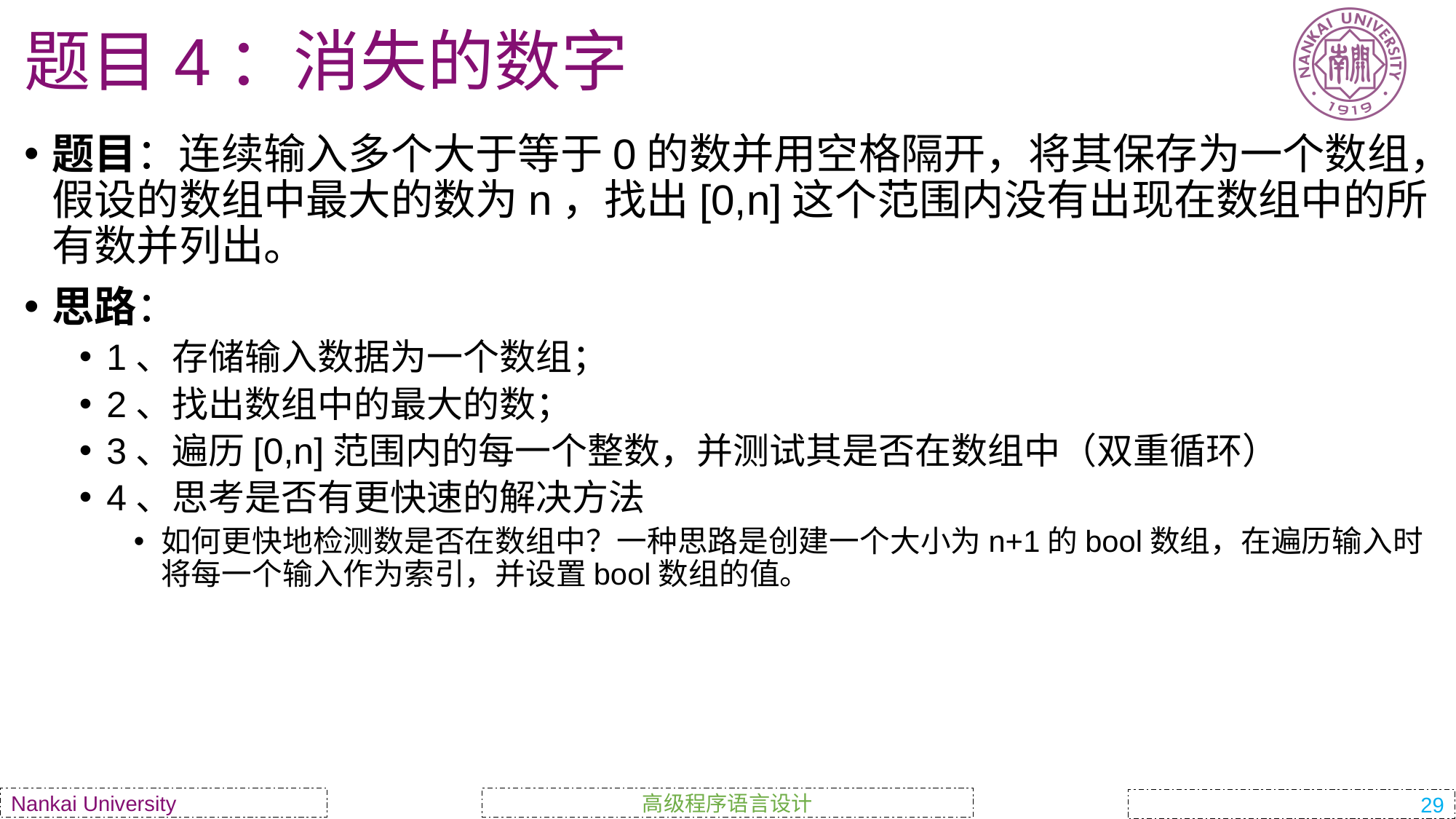

# 题目4：消失的数字
题目：连续输入多个大于等于0的数并用空格隔开，将其保存为一个数组，假设的数组中最大的数为n，找出[0,n]这个范围内没有出现在数组中的所有数并列出。
思路：
1、存储输入数据为一个数组；
2、找出数组中的最大的数；
3、遍历[0,n]范围内的每一个整数，并测试其是否在数组中（双重循环）
4、思考是否有更快速的解决方法
如何更快地检测数是否在数组中？一种思路是创建一个大小为n+1的bool数组，在遍历输入时将每一个输入作为索引，并设置bool数组的值。

高级程序语言设计
Nankai University
29